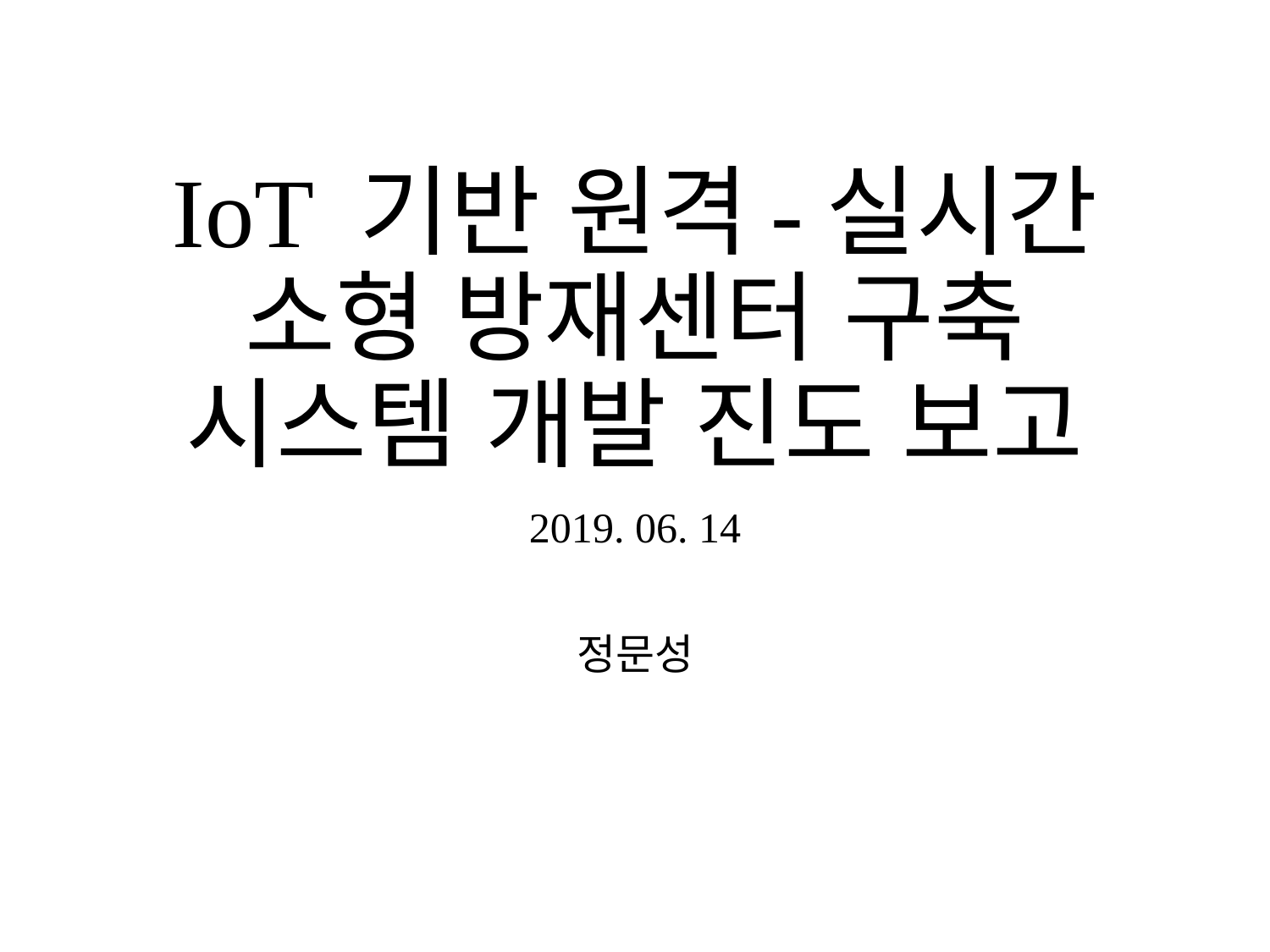

# IoT 기반 원격-실시간 소형 방재센터 구축 시스템 개발 진도 보고
2019. 06. 14

정문성